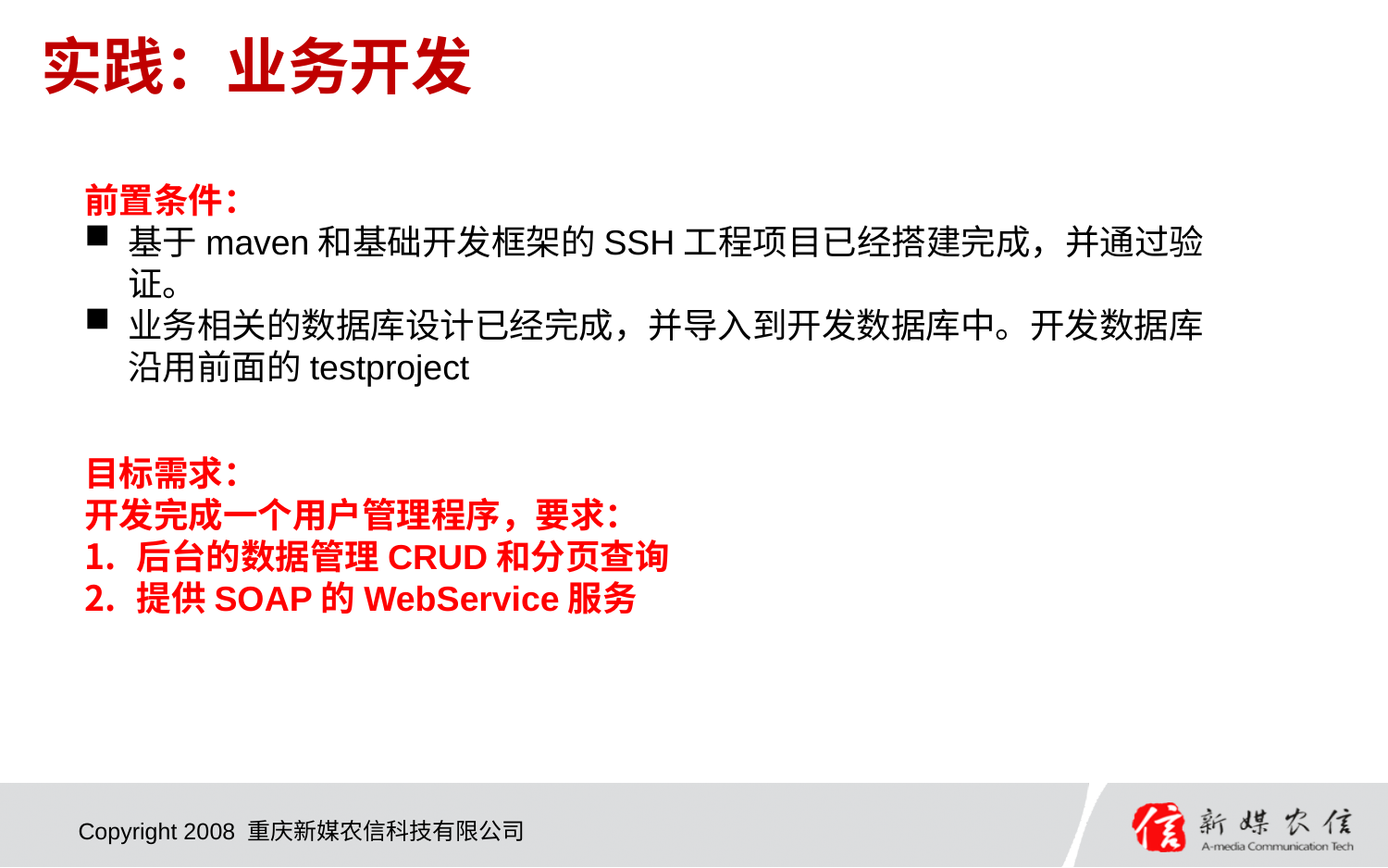

# 实践：业务开发
前置条件：
基于maven和基础开发框架的SSH工程项目已经搭建完成，并通过验证。
业务相关的数据库设计已经完成，并导入到开发数据库中。开发数据库沿用前面的testproject
目标需求：
开发完成一个用户管理程序，要求：
后台的数据管理CRUD和分页查询
提供SOAP的WebService服务